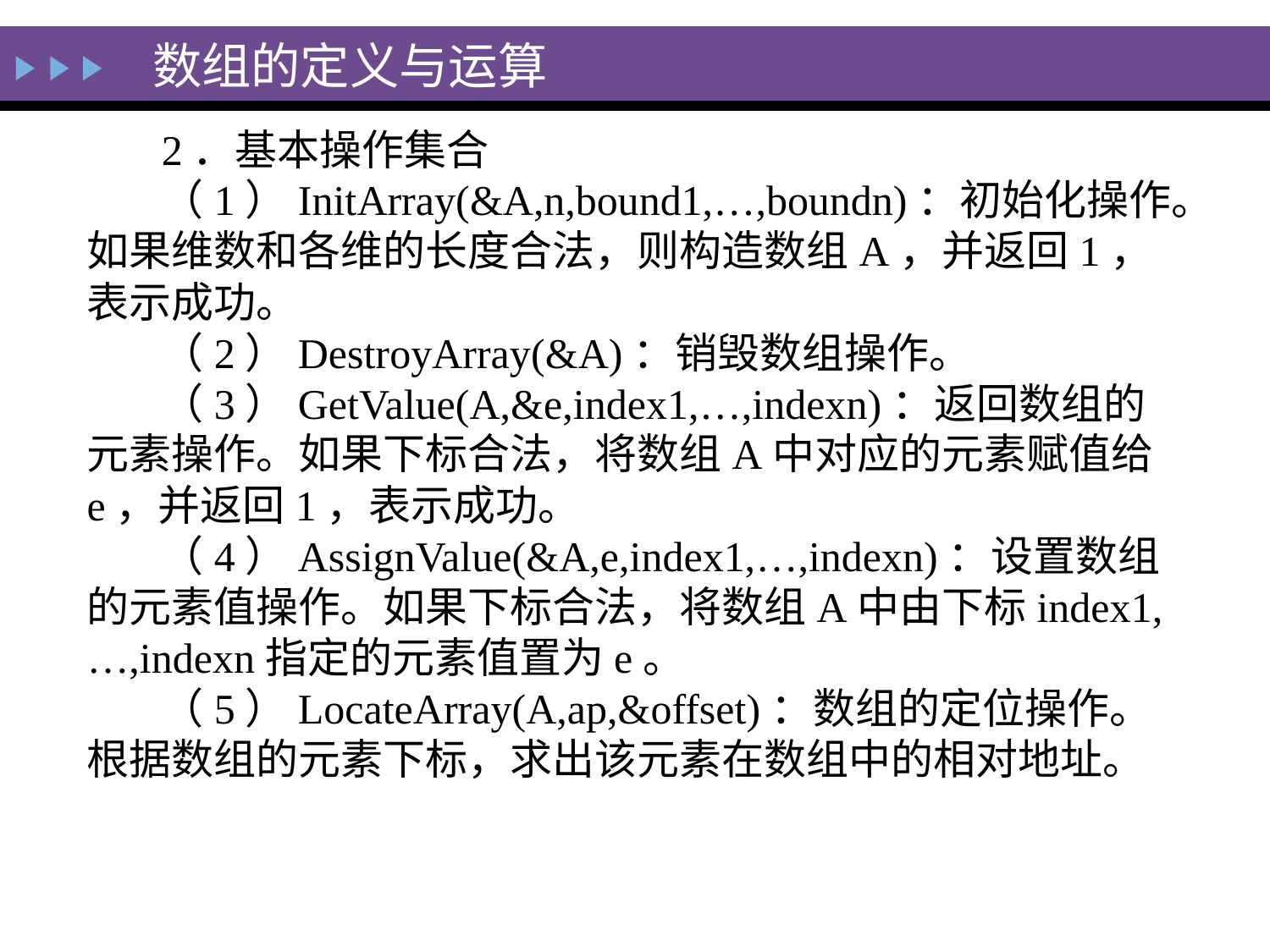

# 数组的定义与运算
2．基本操作集合
（1）InitArray(&A,n,bound1,…,boundn)：初始化操作。如果维数和各维的长度合法，则构造数组A，并返回1，表示成功。
（2）DestroyArray(&A)：销毁数组操作。
（3）GetValue(A,&e,index1,…,indexn)：返回数组的元素操作。如果下标合法，将数组A中对应的元素赋值给e，并返回1，表示成功。
（4）AssignValue(&A,e,index1,…,indexn)：设置数组的元素值操作。如果下标合法，将数组A中由下标index1,…,indexn指定的元素值置为e。
（5）LocateArray(A,ap,&offset)：数组的定位操作。根据数组的元素下标，求出该元素在数组中的相对地址。